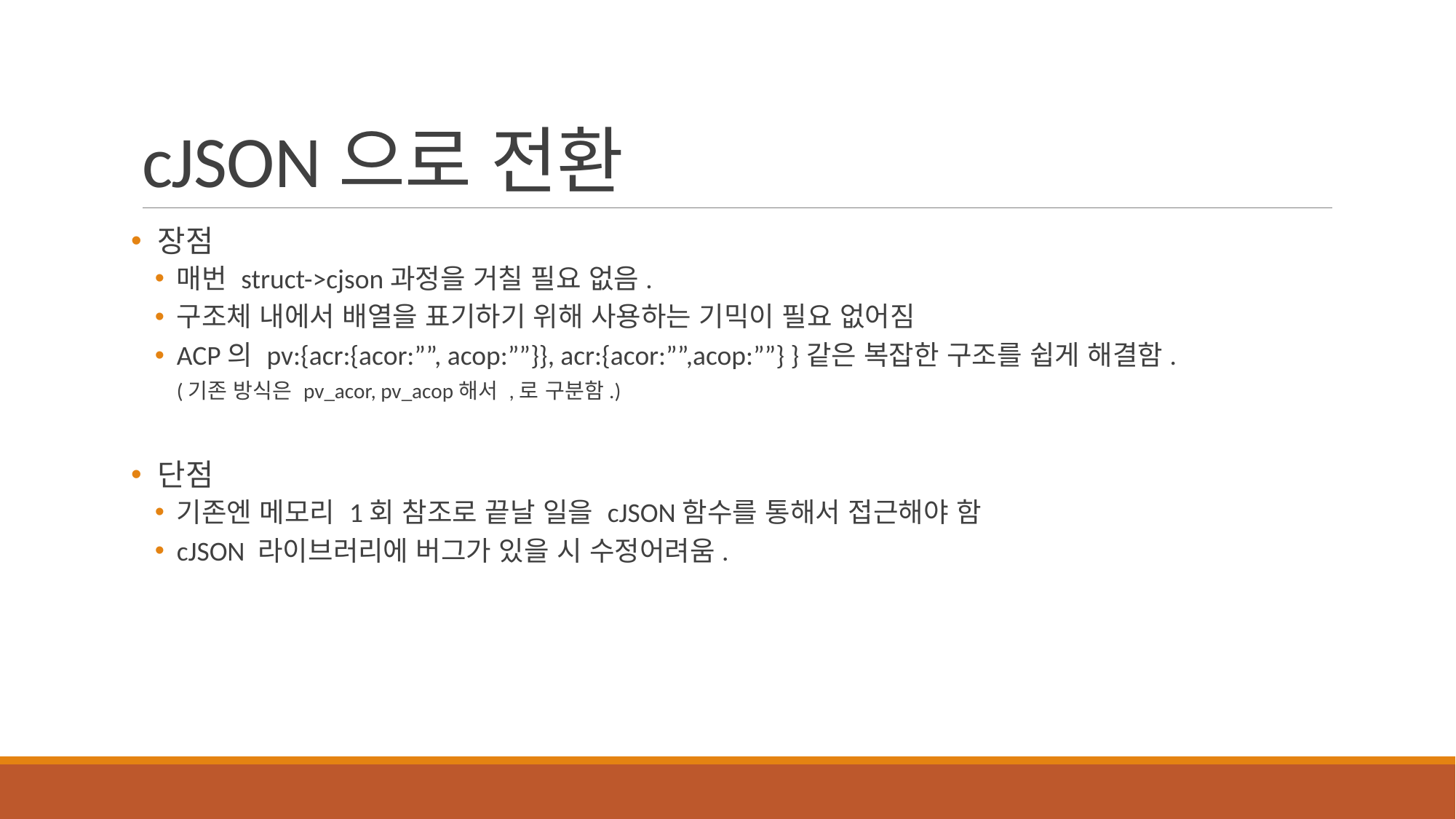

# cJSON으로 전환
 장점
매번 struct->cjson과정을 거칠 필요 없음.
구조체 내에서 배열을 표기하기 위해 사용하는 기믹이 필요 없어짐
ACP의 pv:{acr:{acor:””, acop:””}}, acr:{acor:””,acop:””} }같은 복잡한 구조를 쉽게 해결함.
(기존 방식은 pv_acor, pv_acop해서 ,로 구분함.)

 단점
기존엔 메모리 1회 참조로 끝날 일을 cJSON함수를 통해서 접근해야 함
cJSON 라이브러리에 버그가 있을 시 수정어려움.